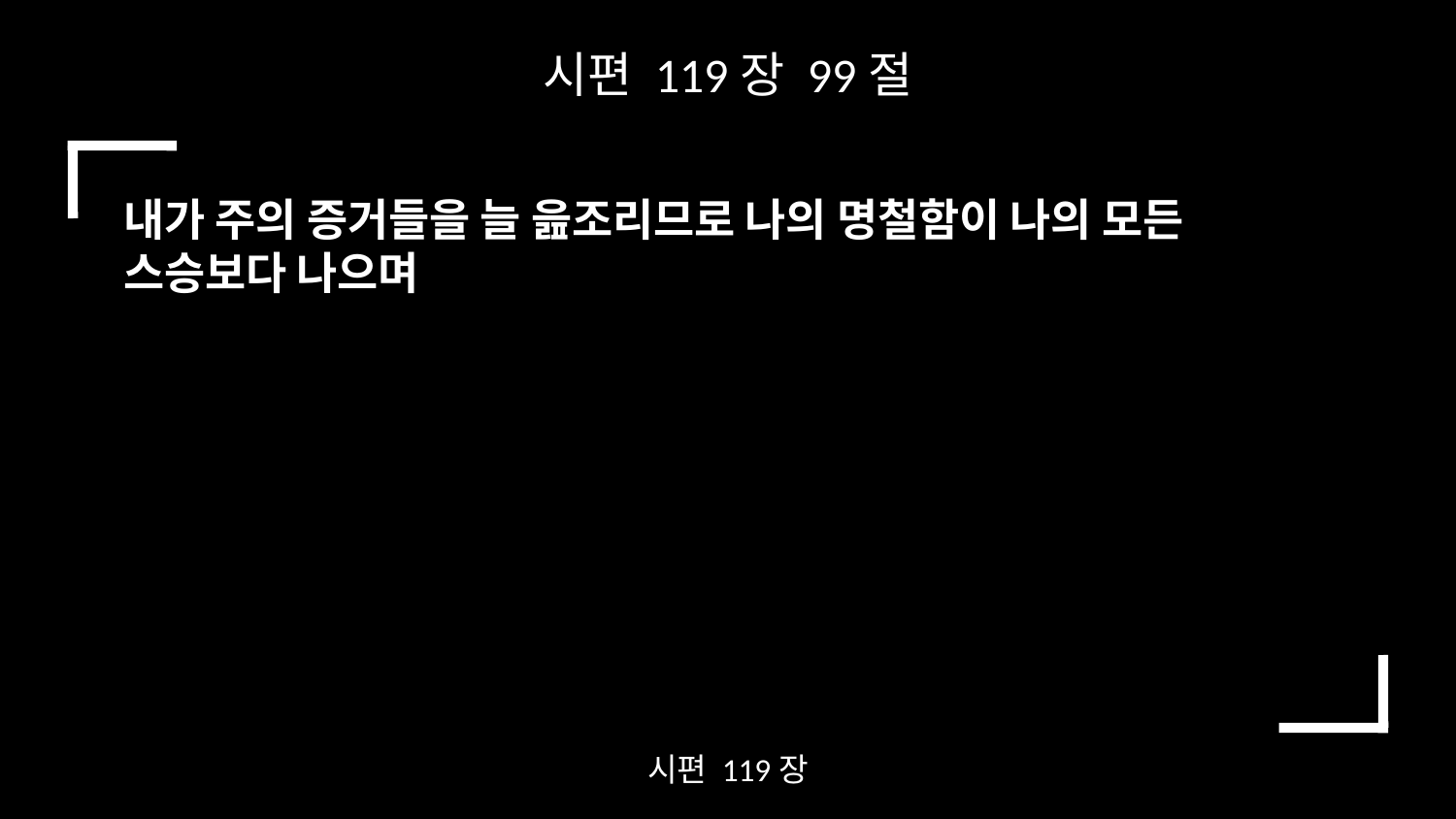

시편 119장 99절

내가 주의 증거들을 늘 읊조리므로 나의 명철함이 나의 모든 스승보다 나으며

시편 119장